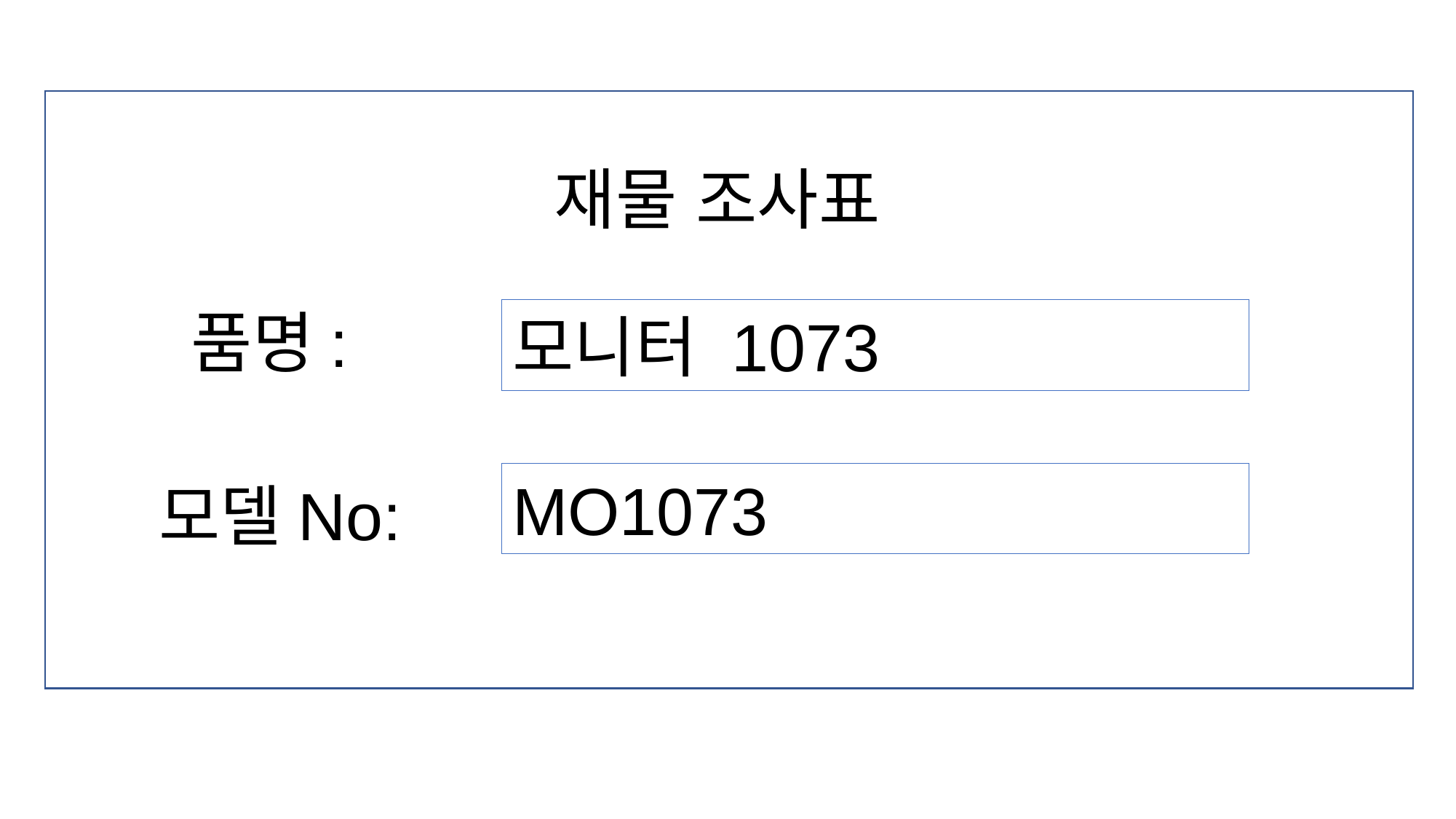

재물 조사표
품명:
모니터 1073
MO1073
모델No: